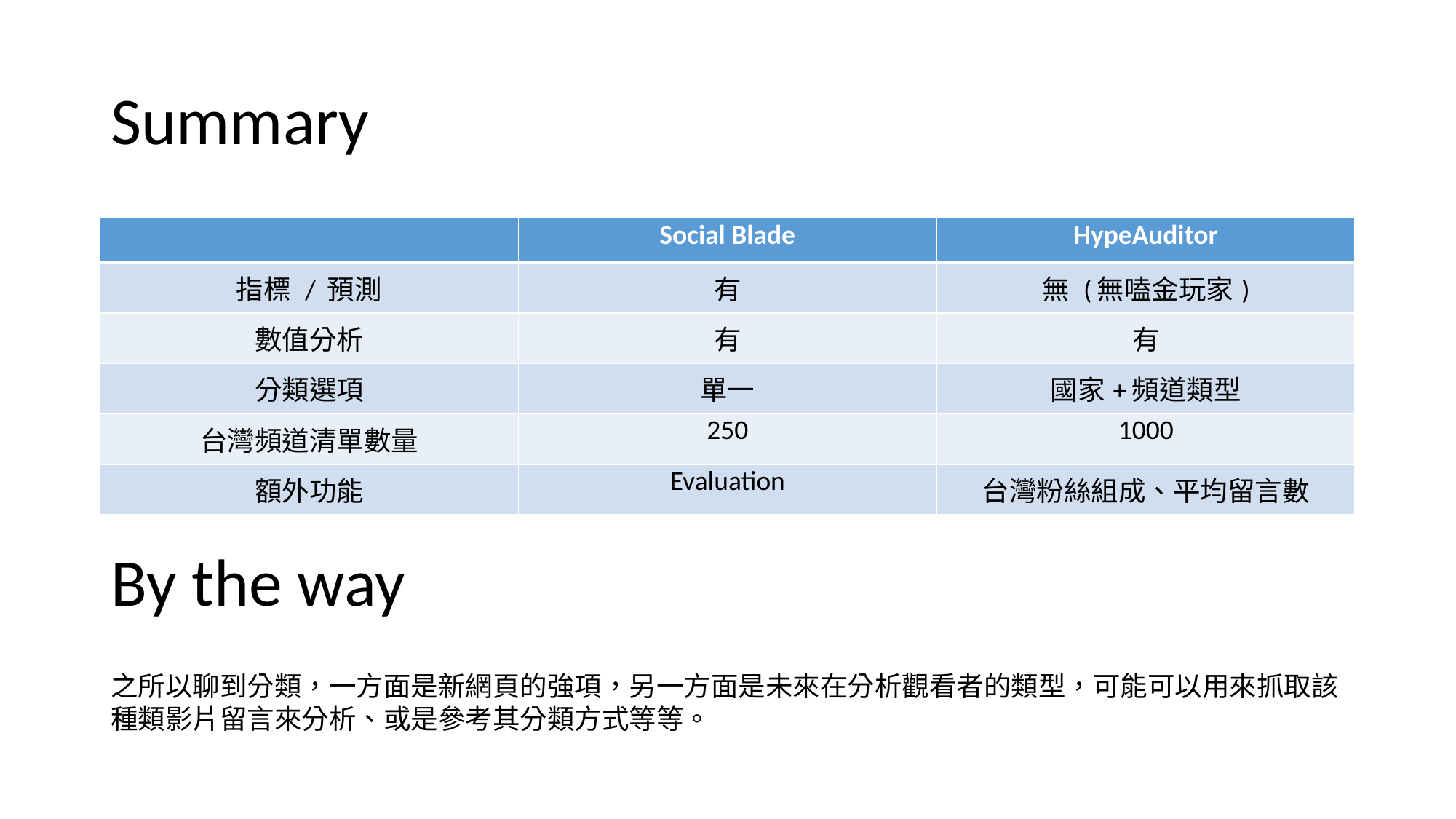

# Summary
|  | Social Blade | HypeAuditor |
| --- | --- | --- |
| 指標 / 預測 | 有 | 無 (無嗑金玩家) |
| 數值分析 | 有 | 有 |
| 分類選項 | 單一 | 國家+頻道類型 |
| 台灣頻道清單數量 | 250 | 1000 |
| 額外功能 | Evaluation | 台灣粉絲組成、平均留言數 |
By the way
之所以聊到分類，一方面是新網頁的強項，另一方面是未來在分析觀看者的類型，可能可以用來抓取該種類影片留言來分析、或是參考其分類方式等等。